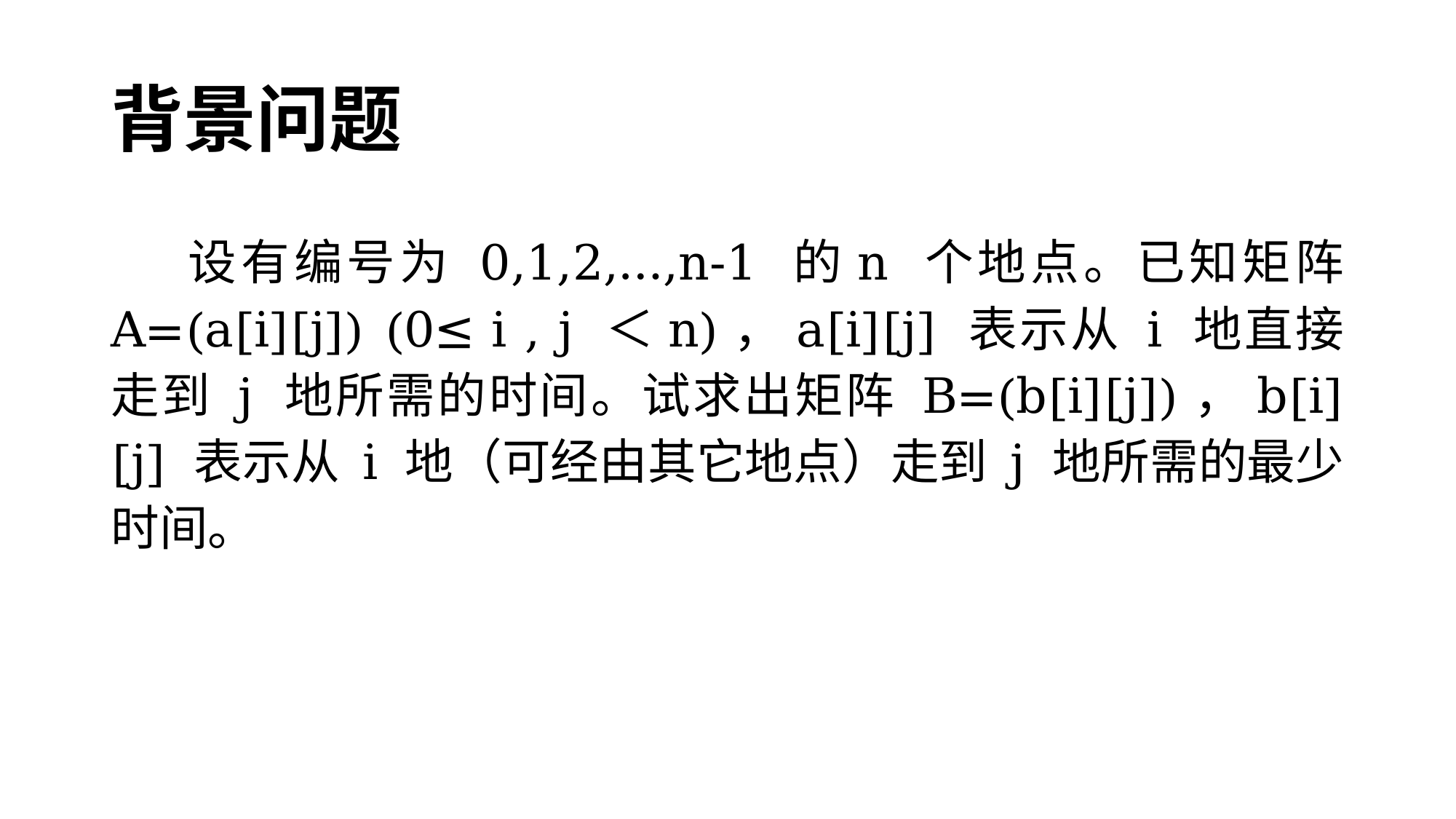

# 背景问题
    设有编号为 0,1,2,…,n-1 的n 个地点。已知矩阵 A=(a[i][j]) (0≤ i , j ＜n)，a[i][j] 表示从 i 地直接走到 j 地所需的时间。试求出矩阵 B=(b[i][j])，b[i][j] 表示从 i 地（可经由其它地点）走到 j 地所需的最少时间。